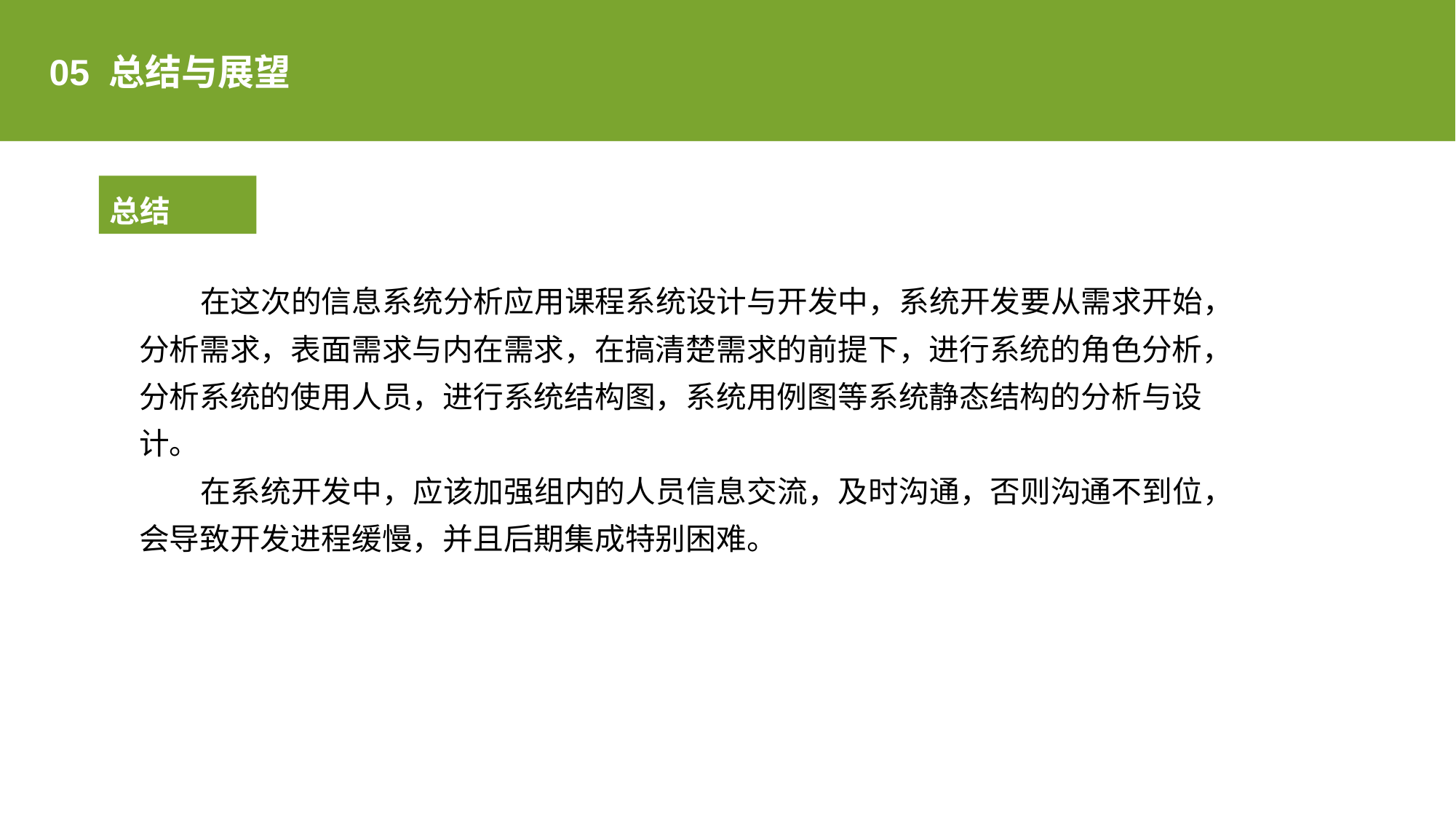

05 总结与展望
总结
        在这次的信息系统分析应用课程系统设计与开发中，系统开发要从需求开始，分析需求，表面需求与内在需求，在搞清楚需求的前提下，进行系统的角色分析，分析系统的使用人员，进行系统结构图，系统用例图等系统静态结构的分析与设计。
        在系统开发中，应该加强组内的人员信息交流，及时沟通，否则沟通不到位，会导致开发进程缓慢，并且后期集成特别困难。